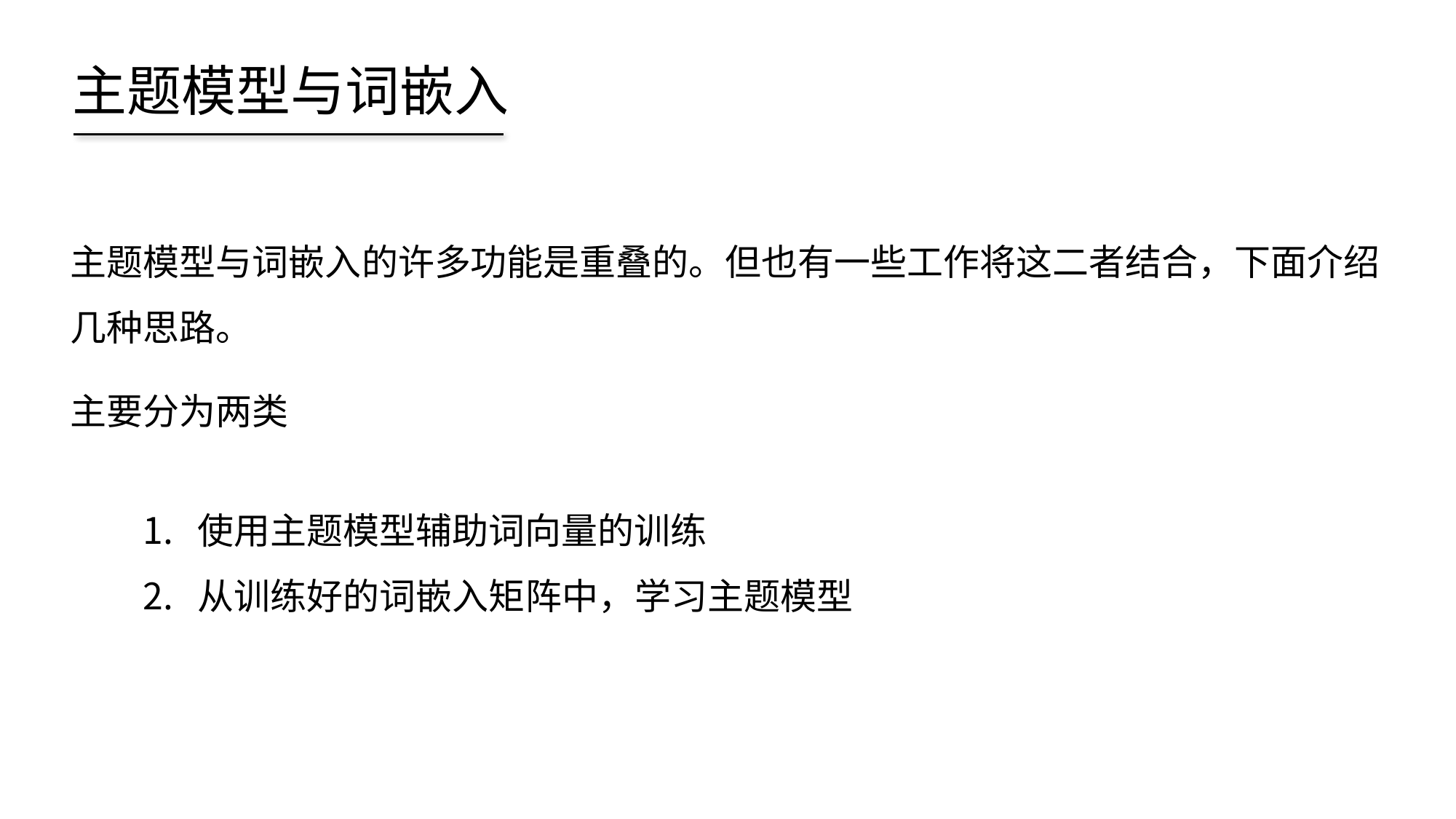

主题模型与词嵌入
主题模型与词嵌入的许多功能是重叠的。但也有一些工作将这二者结合，下面介绍几种思路。
主要分为两类
使用主题模型辅助词向量的训练
从训练好的词嵌入矩阵中，学习主题模型